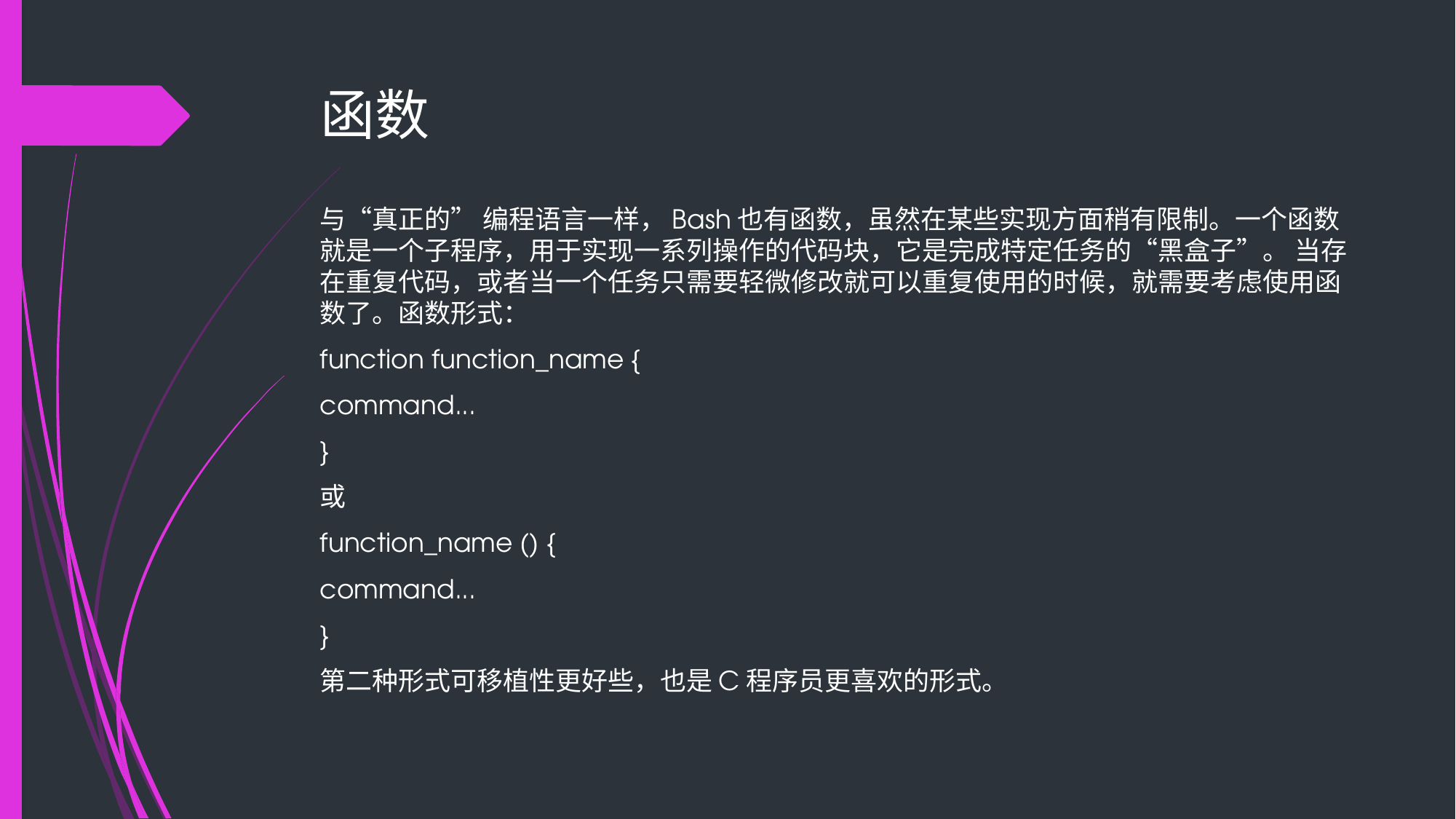

# 函数
与“真正的” 编程语言一样，Bash也有函数，虽然在某些实现方面稍有限制。一个函数就是一个子程序，用于实现一系列操作的代码块，它是完成特定任务的“黑盒子”。 当存在重复代码，或者当一个任务只需要轻微修改就可以重复使用的时候，就需要考虑使用函数了。函数形式：
function function_name {
command...
}
或
function_name () {
command...
}
第二种形式可移植性更好些，也是C程序员更喜欢的形式。